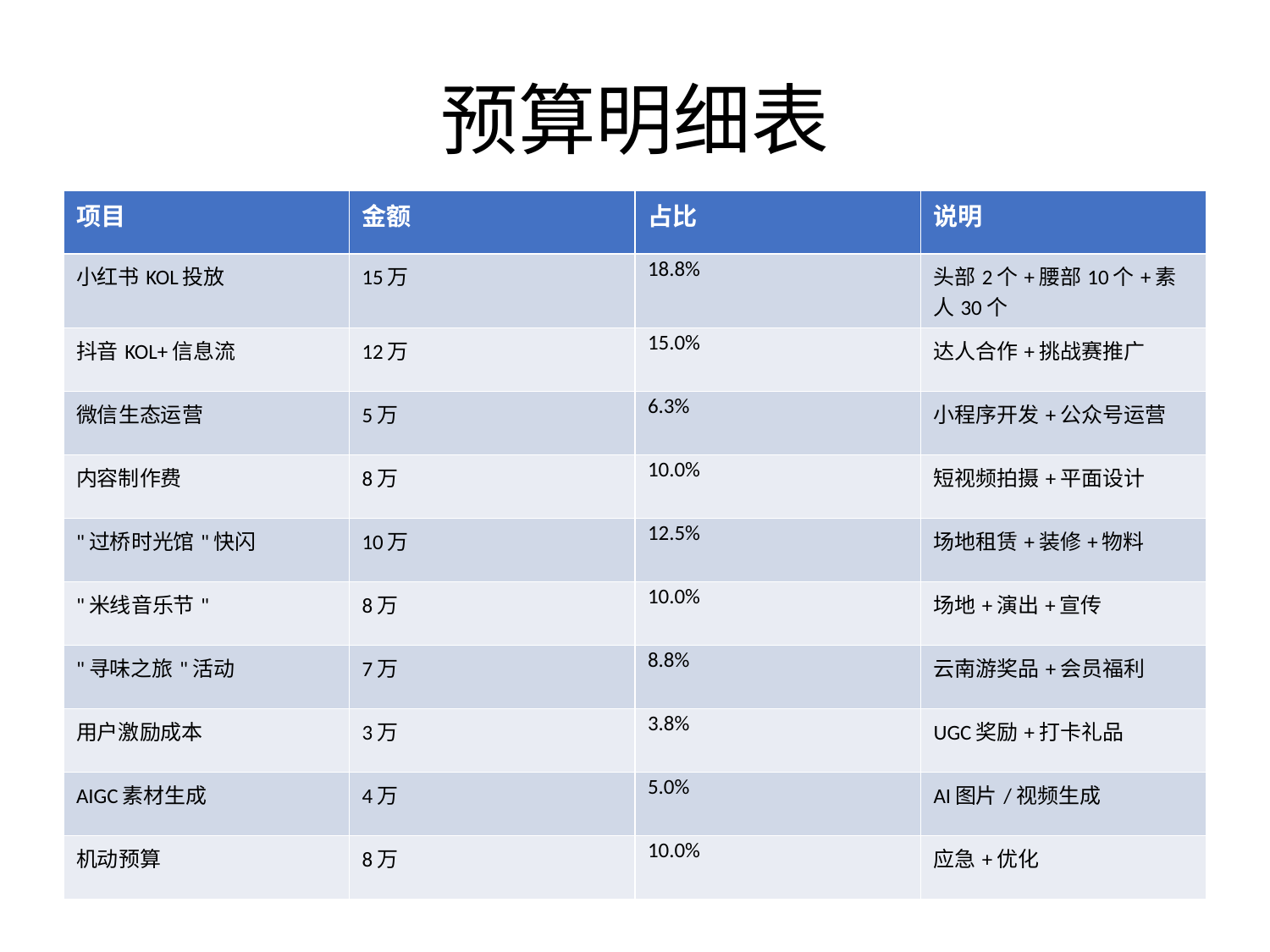

# 预算明细表
| 项目 | 金额 | 占比 | 说明 |
| --- | --- | --- | --- |
| 小红书KOL投放 | 15万 | 18.8% | 头部2个+腰部10个+素人30个 |
| 抖音KOL+信息流 | 12万 | 15.0% | 达人合作+挑战赛推广 |
| 微信生态运营 | 5万 | 6.3% | 小程序开发+公众号运营 |
| 内容制作费 | 8万 | 10.0% | 短视频拍摄+平面设计 |
| "过桥时光馆"快闪 | 10万 | 12.5% | 场地租赁+装修+物料 |
| "米线音乐节" | 8万 | 10.0% | 场地+演出+宣传 |
| "寻味之旅"活动 | 7万 | 8.8% | 云南游奖品+会员福利 |
| 用户激励成本 | 3万 | 3.8% | UGC奖励+打卡礼品 |
| AIGC素材生成 | 4万 | 5.0% | AI图片/视频生成 |
| 机动预算 | 8万 | 10.0% | 应急+优化 |